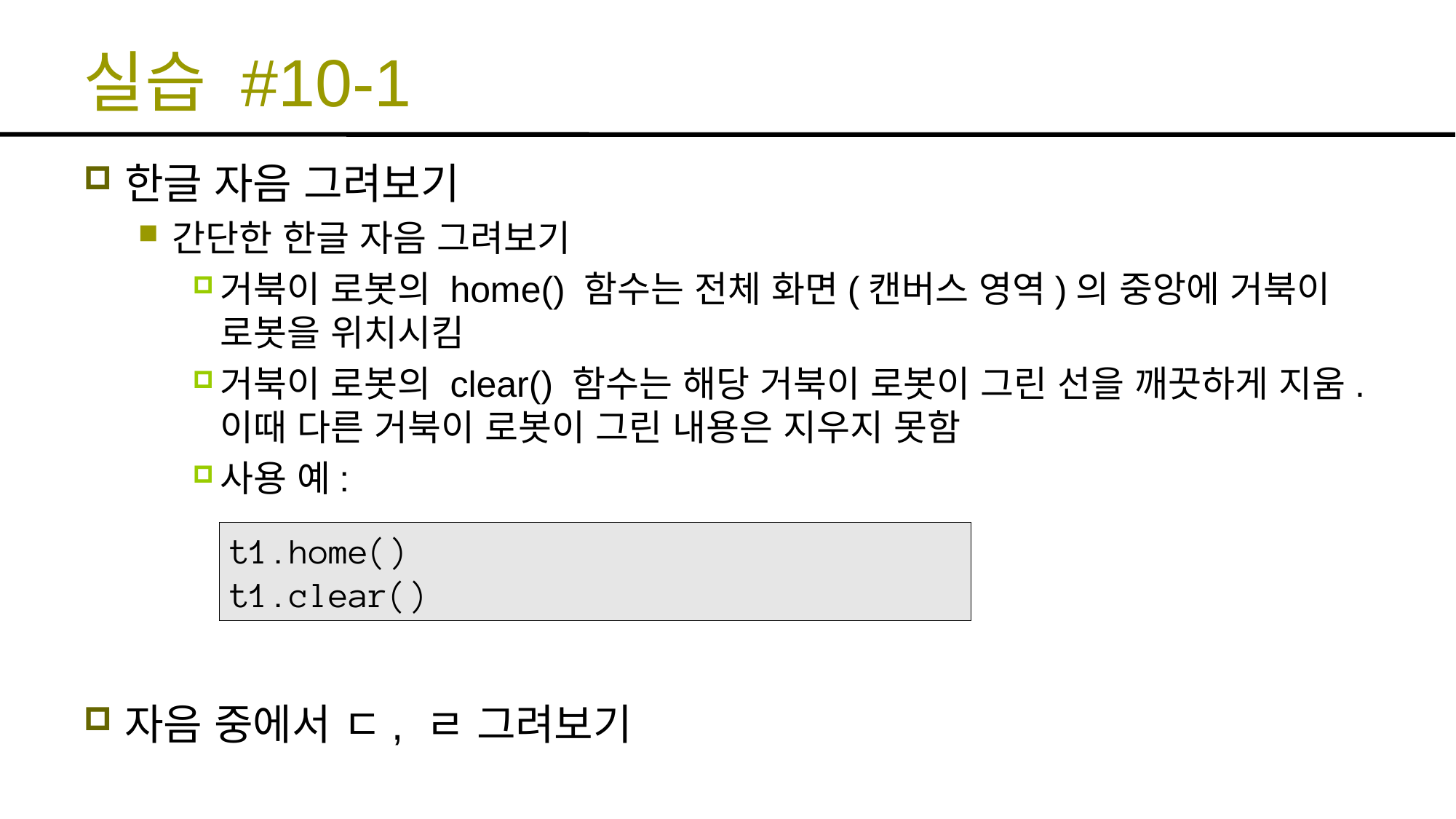

# 실습 #10-1
한글 자음 그려보기
간단한 한글 자음 그려보기
거북이 로봇의 home() 함수는 전체 화면(캔버스 영역)의 중앙에 거북이 로봇을 위치시킴
거북이 로봇의 clear() 함수는 해당 거북이 로봇이 그린 선을 깨끗하게 지움. 이때 다른 거북이 로봇이 그린 내용은 지우지 못함
사용 예:

자음 중에서 ㄷ, ㄹ 그려보기
t1.home()
t1.clear()